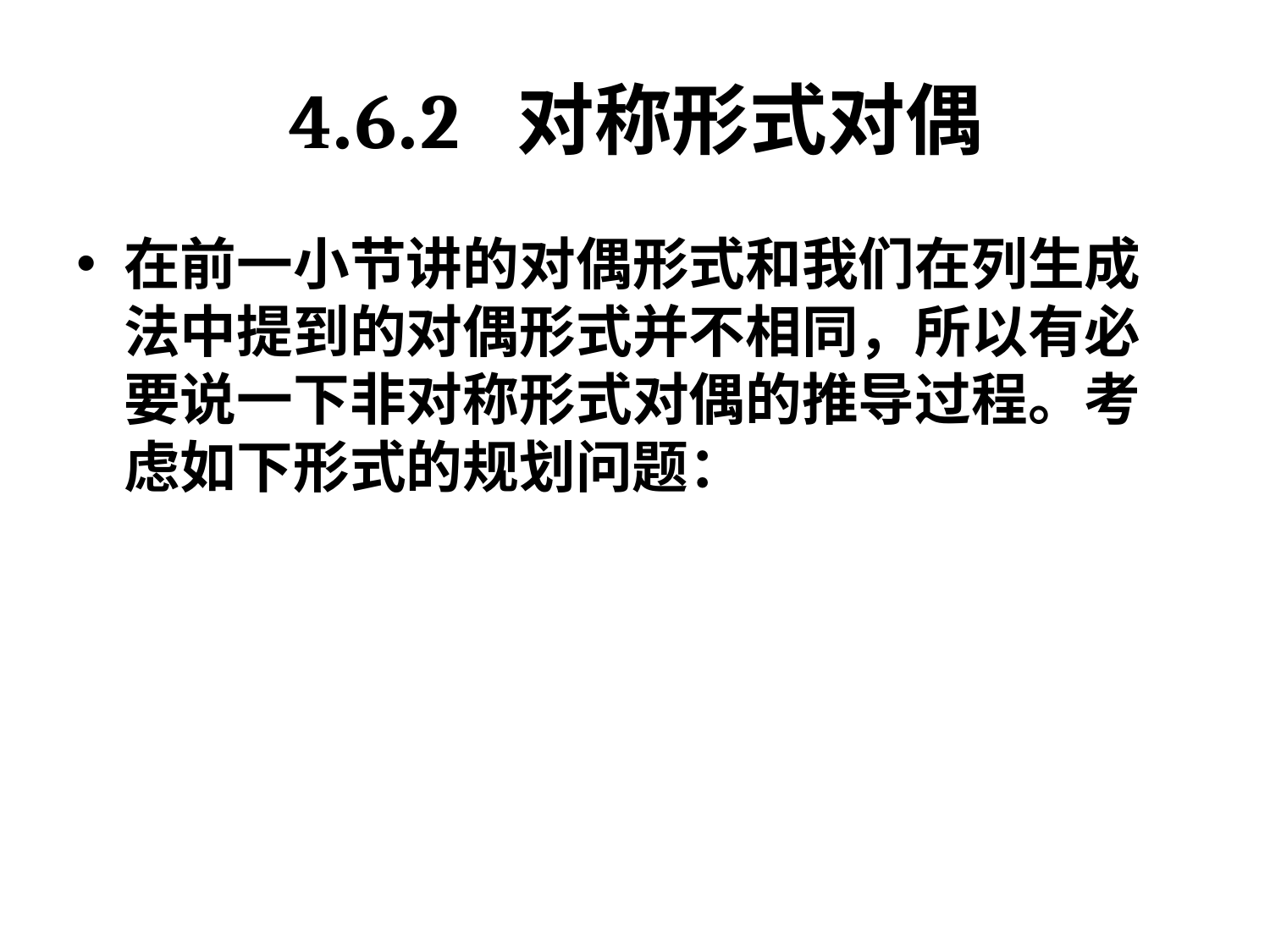

# 4.6.2  对称形式对偶
在前一小节讲的对偶形式和我们在列生成法中提到的对偶形式并不相同，所以有必要说一下非对称形式对偶的推导过程。考虑如下形式的规划问题：